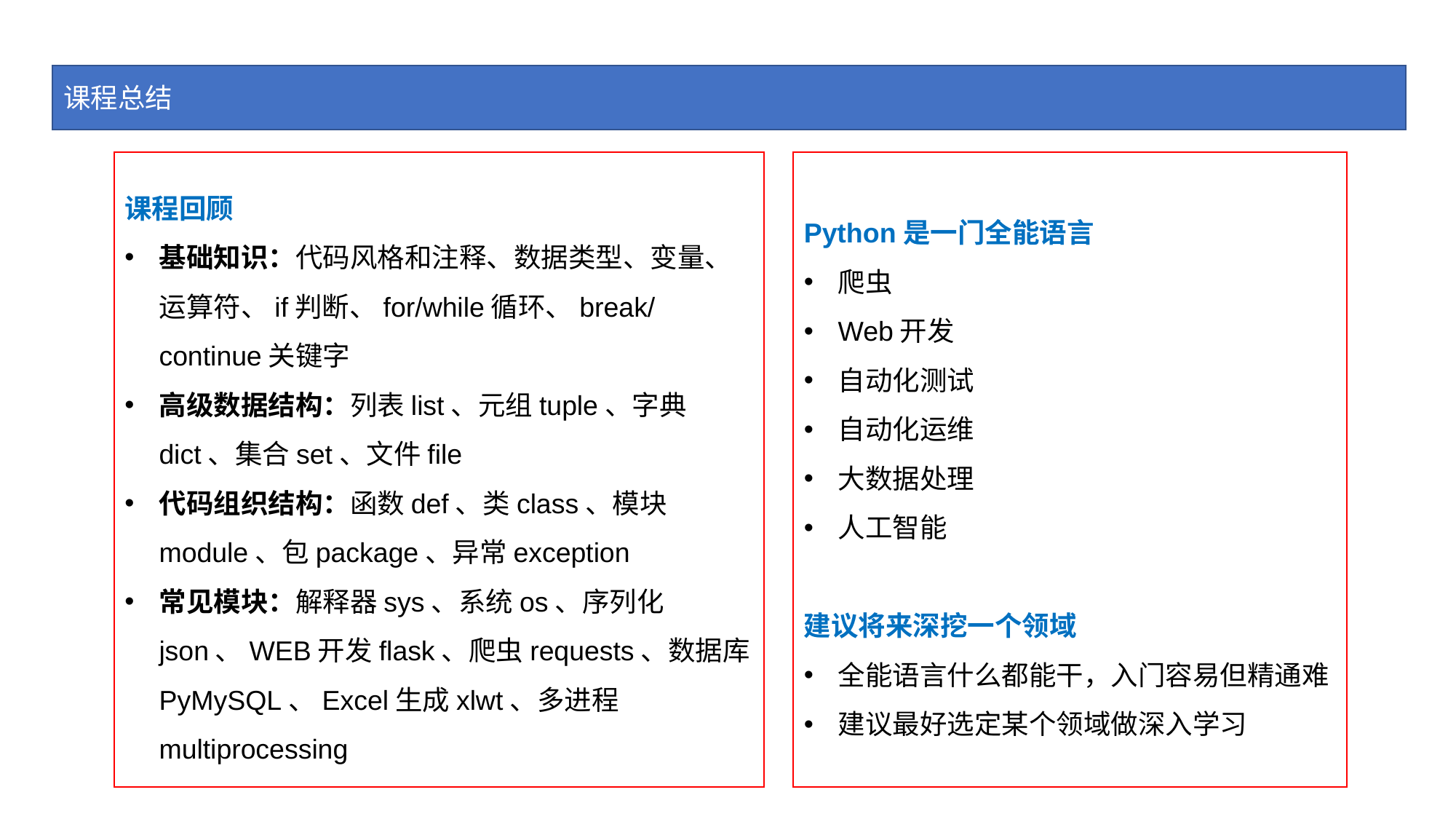

课程总结
课程回顾
基础知识：代码风格和注释、数据类型、变量、运算符、if判断、for/while循环、break/continue关键字
高级数据结构：列表list、元组tuple、字典dict、集合set、文件file
代码组织结构：函数def、类class、模块module、包package、异常exception
常见模块：解释器sys、系统os、序列化json、WEB开发flask、爬虫requests、数据库PyMySQL、Excel生成xlwt、多进程multiprocessing
Python是一门全能语言
爬虫
Web开发
自动化测试
自动化运维
大数据处理
人工智能

建议将来深挖一个领域
全能语言什么都能干，入门容易但精通难
建议最好选定某个领域做深入学习